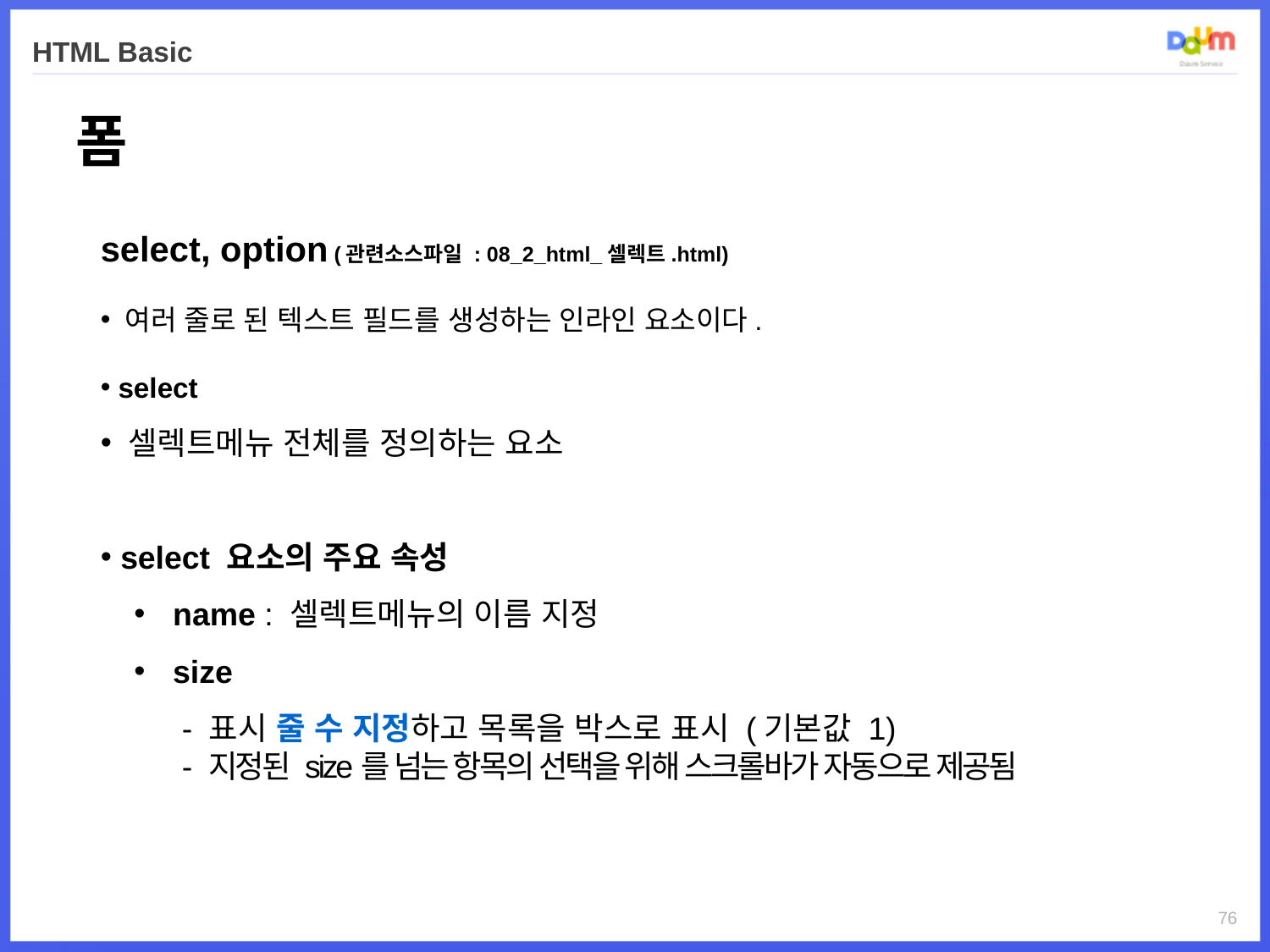

# HTML Basic
폼
select, option (관련소스파일 : 08_2_html_셀렉트.html)
 여러 줄로 된 텍스트 필드를 생성하는 인라인 요소이다.
 select
 셀렉트메뉴 전체를 정의하는 요소

 select 요소의 주요 속성
 name : 셀렉트메뉴의 이름 지정
 size
  - 표시 줄 수 지정하고 목록을 박스로 표시 (기본값 1)
  - 지정된 size를 넘는 항목의 선택을 위해 스크롤바가 자동으로 제공됨
76